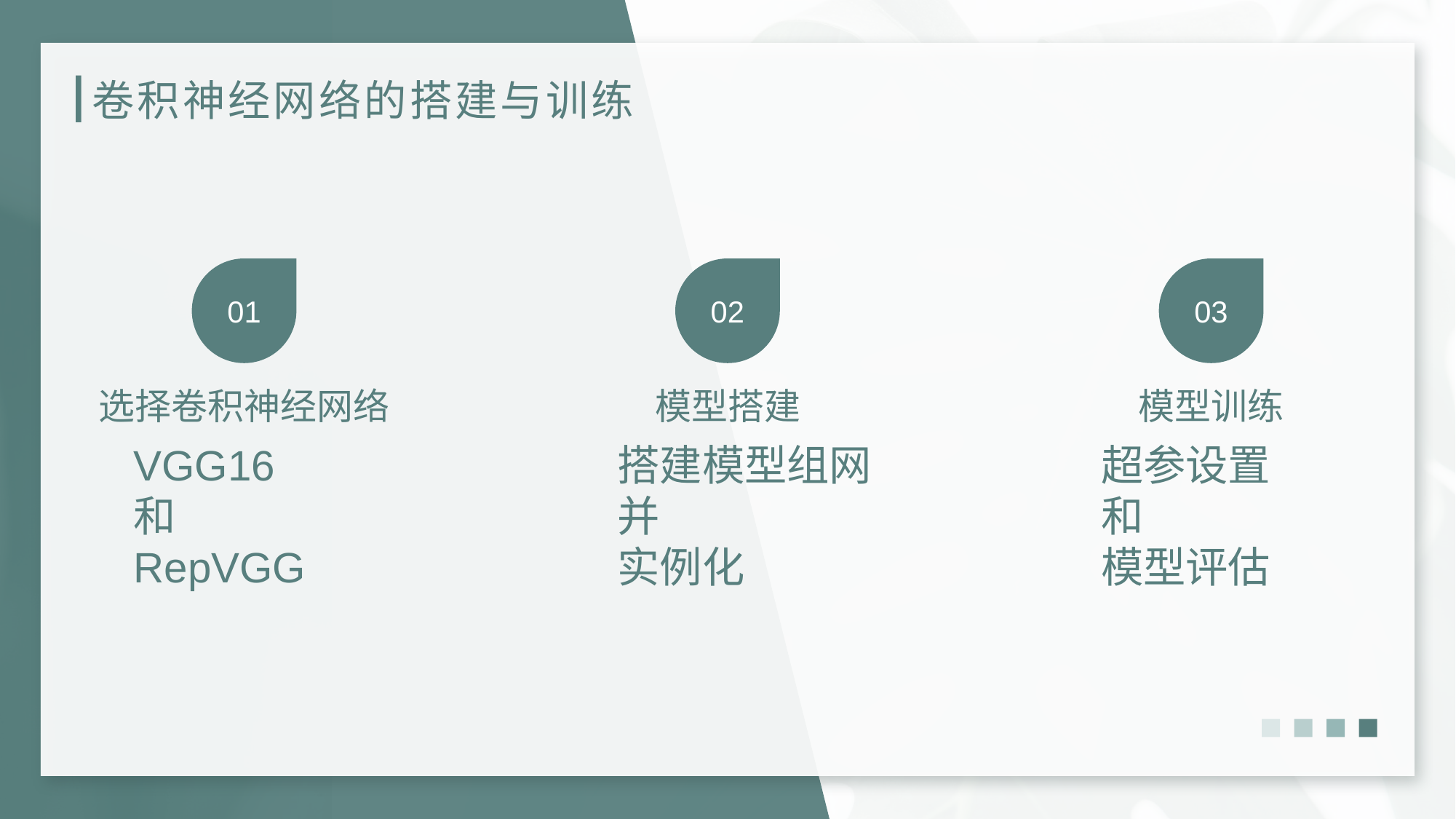

# 卷积神经网络的搭建与训练
01
02
03
选择卷积神经网络
模型搭建
模型训练
VGG16
和
RepVGG
超参设置
和
模型评估
搭建模型组网并
实例化